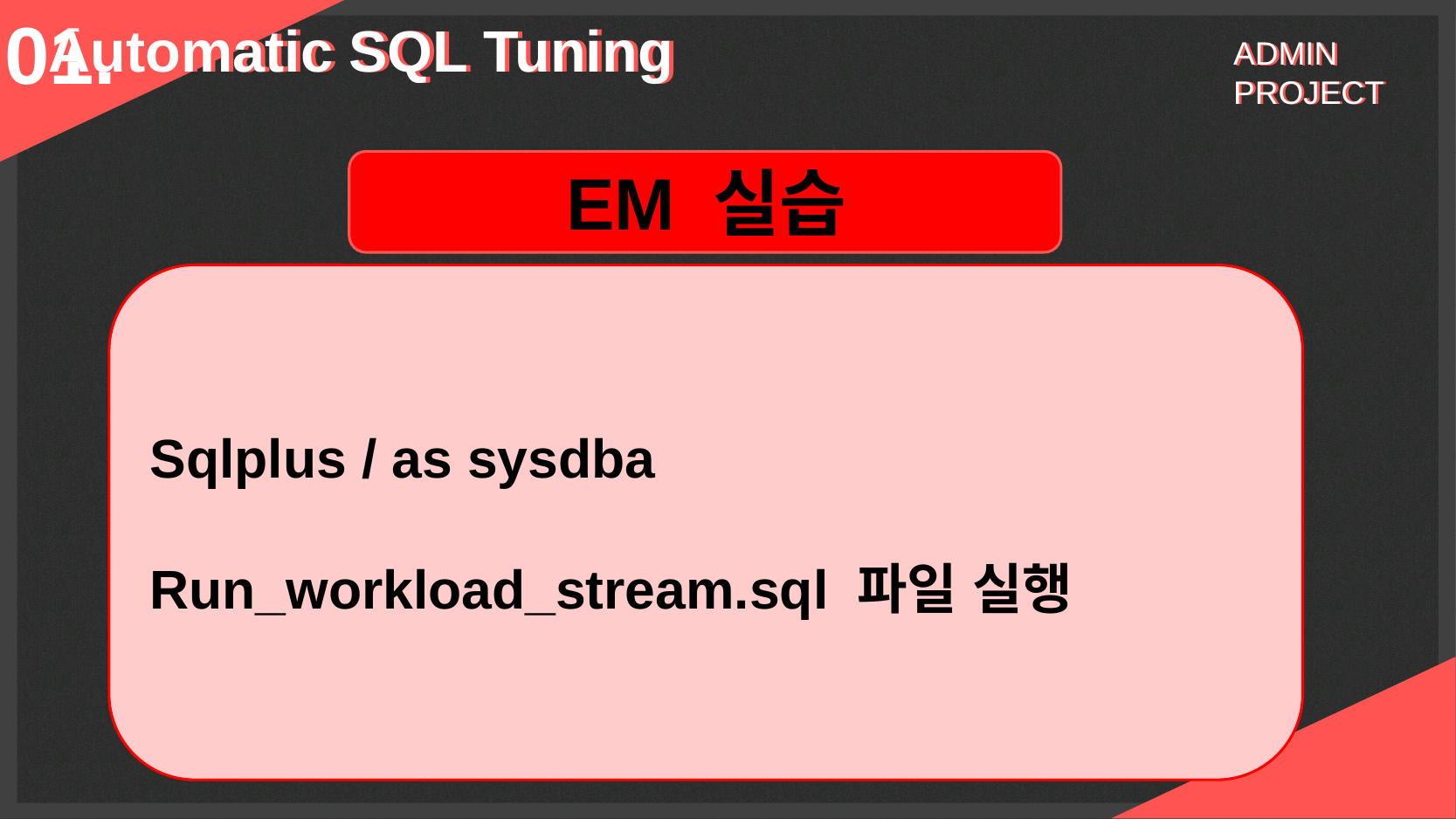

01.
Automatic SQL Tuning
Automatic SQL Tuning
ADMIN PROJECT
ADMIN PROJECT
EM 실습
Sqlplus / as sysdba

Run_workload_stream.sql 파일 실행